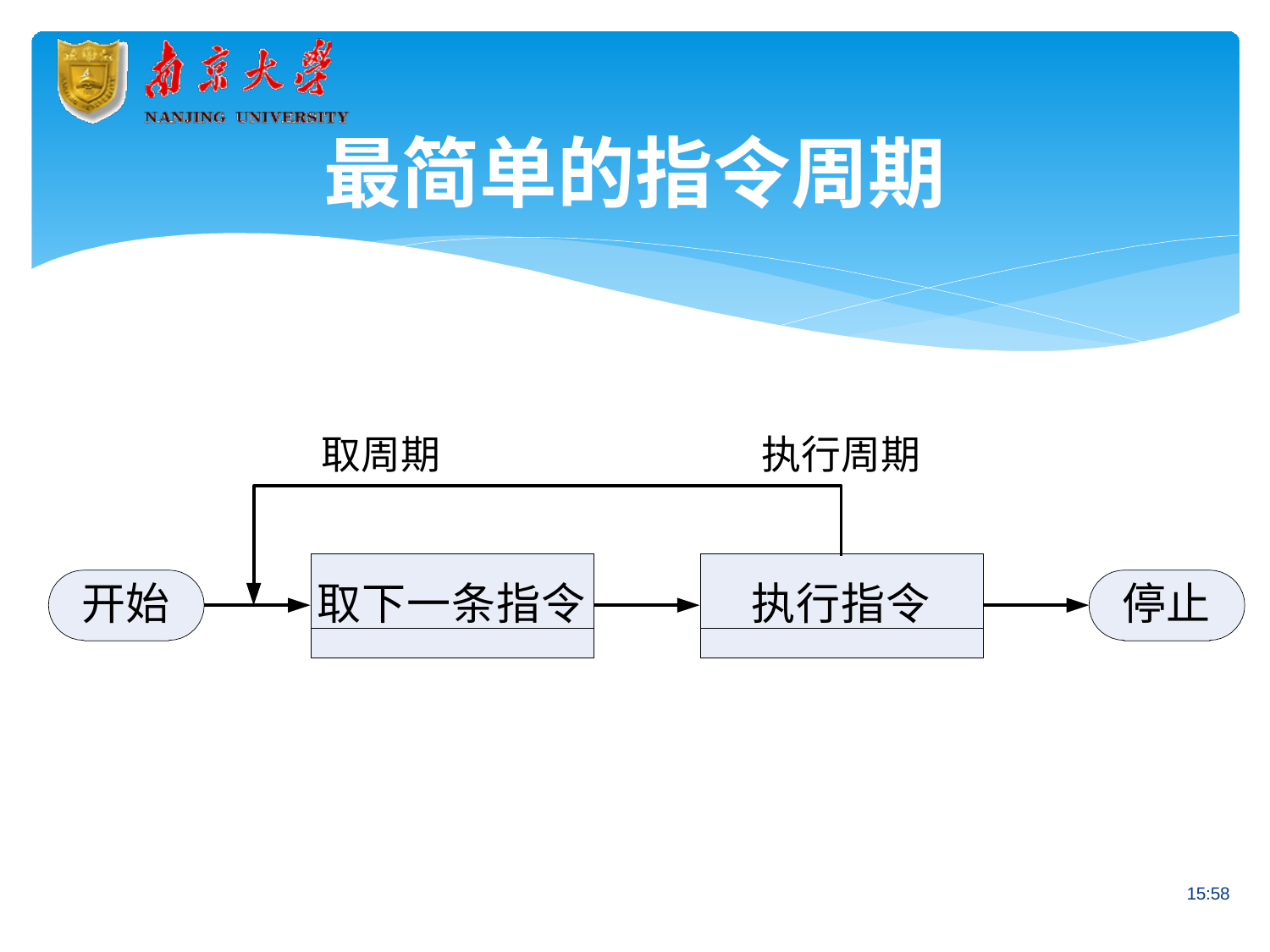

# 最简单的指令周期
取周期
执行周期

取下一条指令

执行指令

开始
停止

15:58